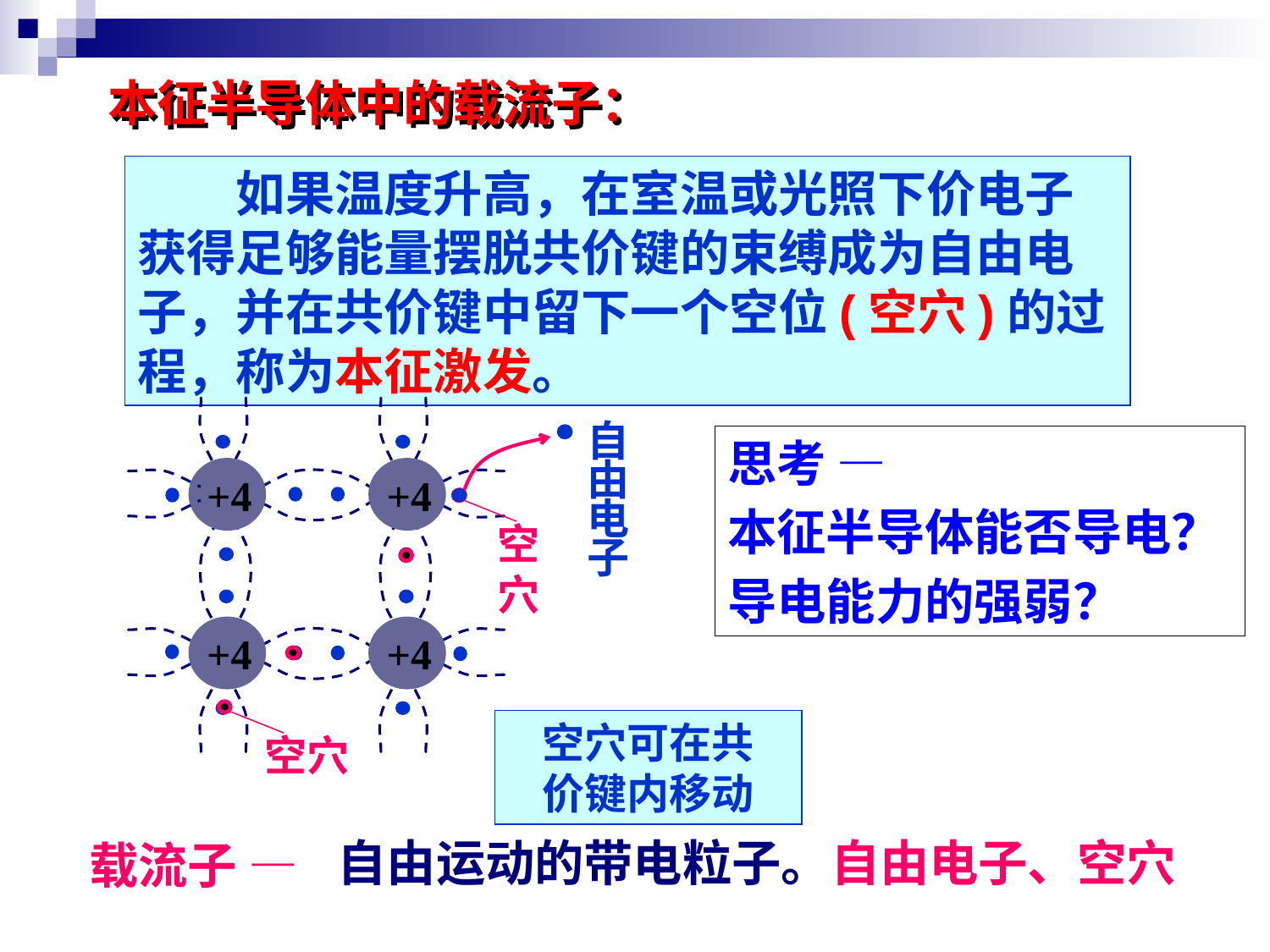

本征半导体中的载流子：
　　如果温度升高，在室温或光照下价电子获得足够能量摆脱共价键的束缚成为自由电子，并在共价键中留下一个空位(空穴)的过程，称为本征激发。

+4

+4

+4

+4

自
由
电
子
思考 —
本征半导体能否导电？
导电能力的强弱？

空
穴

空穴可在共
价键内移动

空穴
自由运动的带电粒子。自由电子、空穴
载流子 —

20